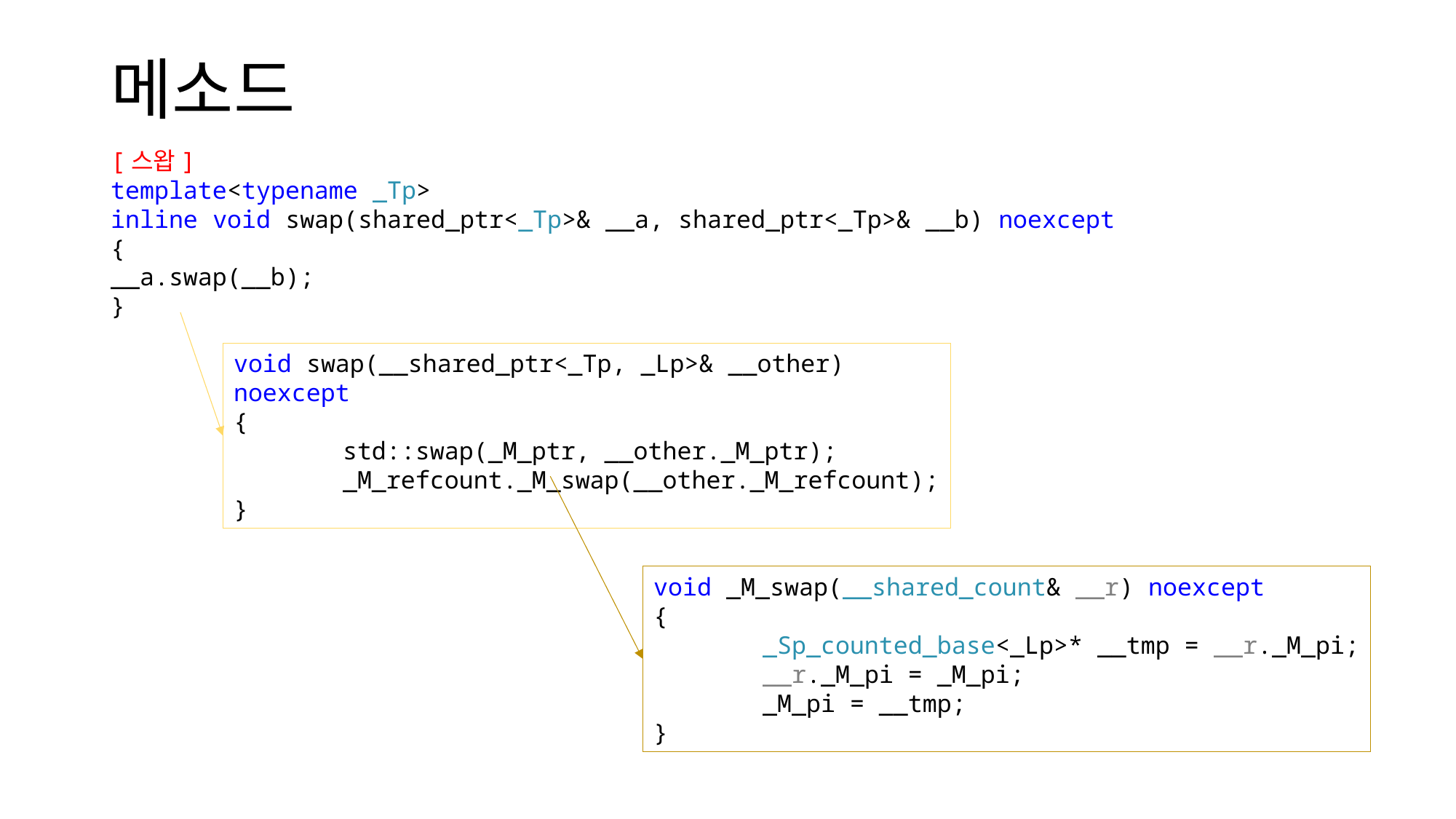

# 메소드
[스왑]
template<typename _Tp>
inline void swap(shared_ptr<_Tp>& __a, shared_ptr<_Tp>& __b) noexcept
{
__a.swap(__b);
}
void swap(__shared_ptr<_Tp, _Lp>& __other) noexcept
{
	std::swap(_M_ptr, __other._M_ptr);
	_M_refcount._M_swap(__other._M_refcount);
}
void _M_swap(__shared_count& __r) noexcept
{
	_Sp_counted_base<_Lp>* __tmp = __r._M_pi;
	__r._M_pi = _M_pi;
	_M_pi = __tmp;
}